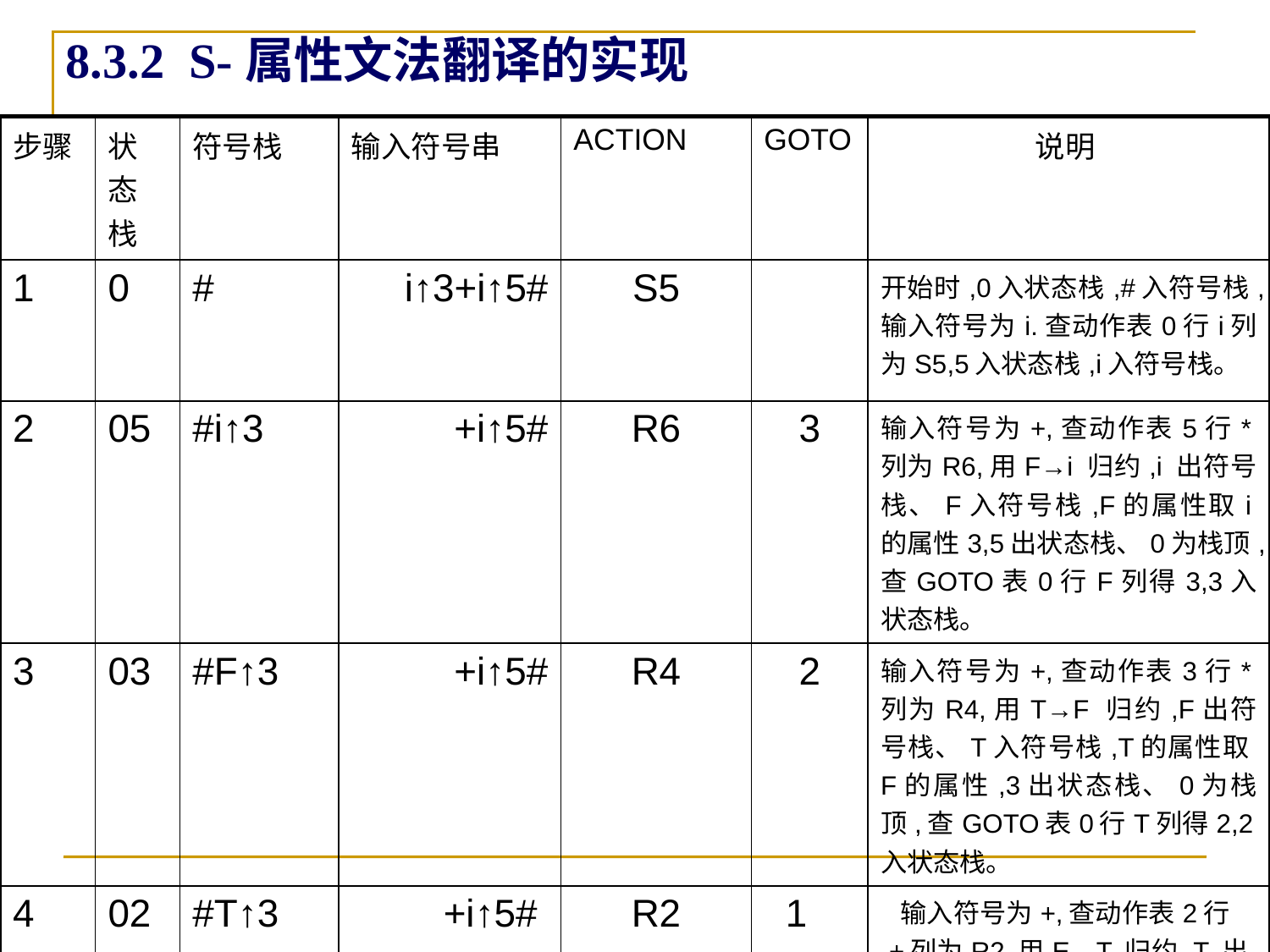

# 8.3.2  S-属性文法翻译的实现
| 步骤 | 状态栈 | 符号栈 | 输入符号串 | ACTION | GOTO | 说明 |
| --- | --- | --- | --- | --- | --- | --- |
| 1 | 0 | # | i↑3+i↑5# | S5 |  | 开始时,0入状态栈,#入符号栈,输入符号为i.查动作表0行i列为S5,5入状态栈,i入符号栈。 |
| 2 | 05 | #i↑3 | +i↑5# | R6 | 3 | 输入符号为+,查动作表5行\*列为R6,用F→i 归约,i 出符号栈、F入符号栈,F的属性取i的属性3,5出状态栈、0为栈顶,查GOTO表0行F列得3,3入状态栈。 |
| 3 | 03 | #F↑3 | +i↑5# | R4 | 2 | 输入符号为+,查动作表3行\*列为R4,用T→F 归约,F出符号栈、T入符号栈,T的属性取F的属性,3出状态栈、0为栈顶,查GOTO表0行T列得2,2入状态栈。 |
| 4 | 02 | #T↑3 | +i↑5# | R2 | 1 | 输入符号为+,查动作表2行+列为R2,用E→T 归约,T 出符号栈、E入符号栈,E的属性取T的属性3,2出状态栈、0为栈顶,查GOTO表0行E列得1,1入状态栈 |
50